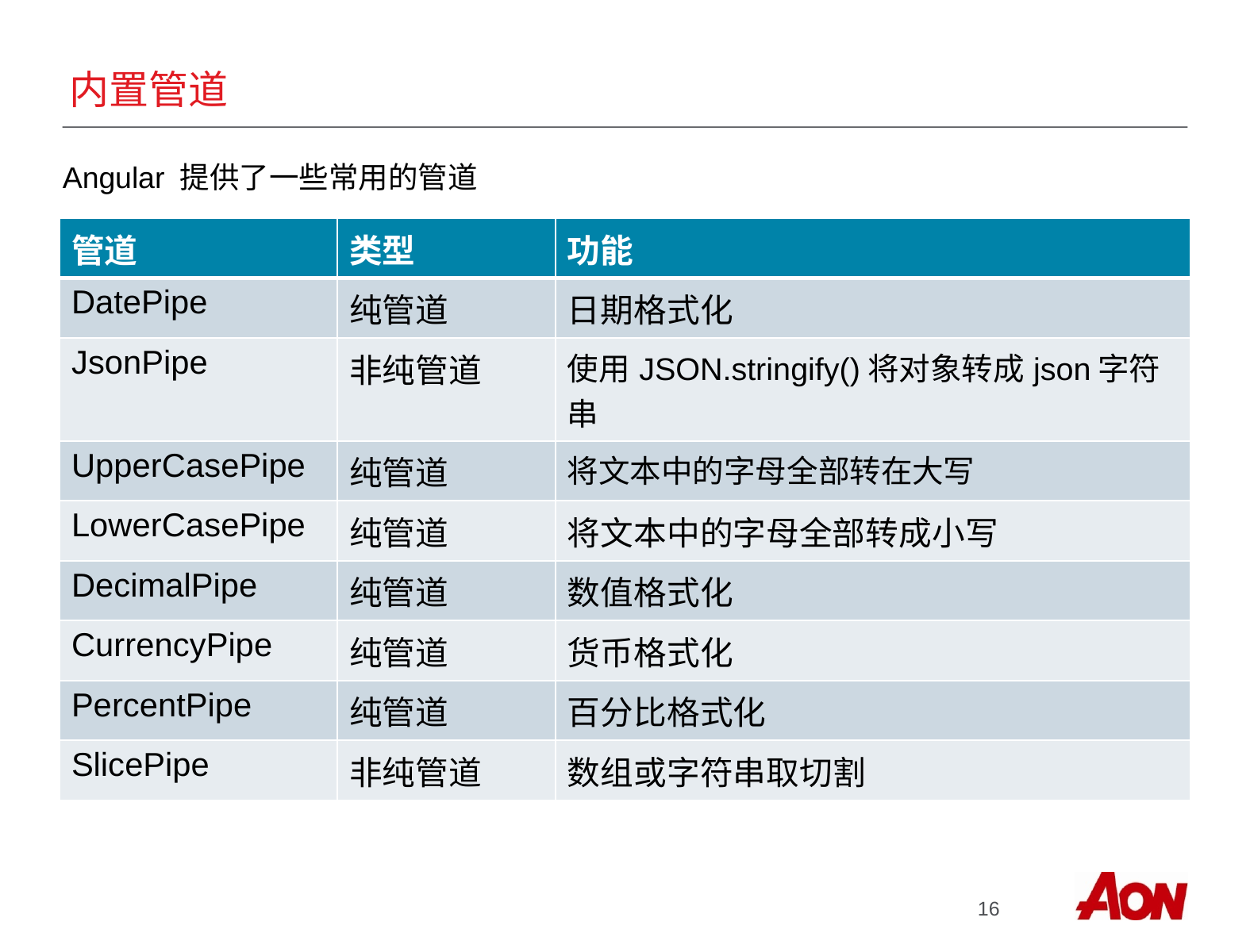

# 内置管道
Angular 提供了一些常用的管道

| 管道 | 类型 | 功能 |
| --- | --- | --- |
| DatePipe | 纯管道 | 日期格式化 |
| JsonPipe | 非纯管道 | 使用JSON.stringify()将对象转成json字符串 |
| UpperCasePipe | 纯管道 | 将文本中的字母全部转在大写 |
| LowerCasePipe | 纯管道 | 将文本中的字母全部转成小写 |
| DecimalPipe | 纯管道 | 数值格式化 |
| CurrencyPipe | 纯管道 | 货币格式化 |
| PercentPipe | 纯管道 | 百分比格式化 |
| SlicePipe | 非纯管道 | 数组或字符串取切割 |
16